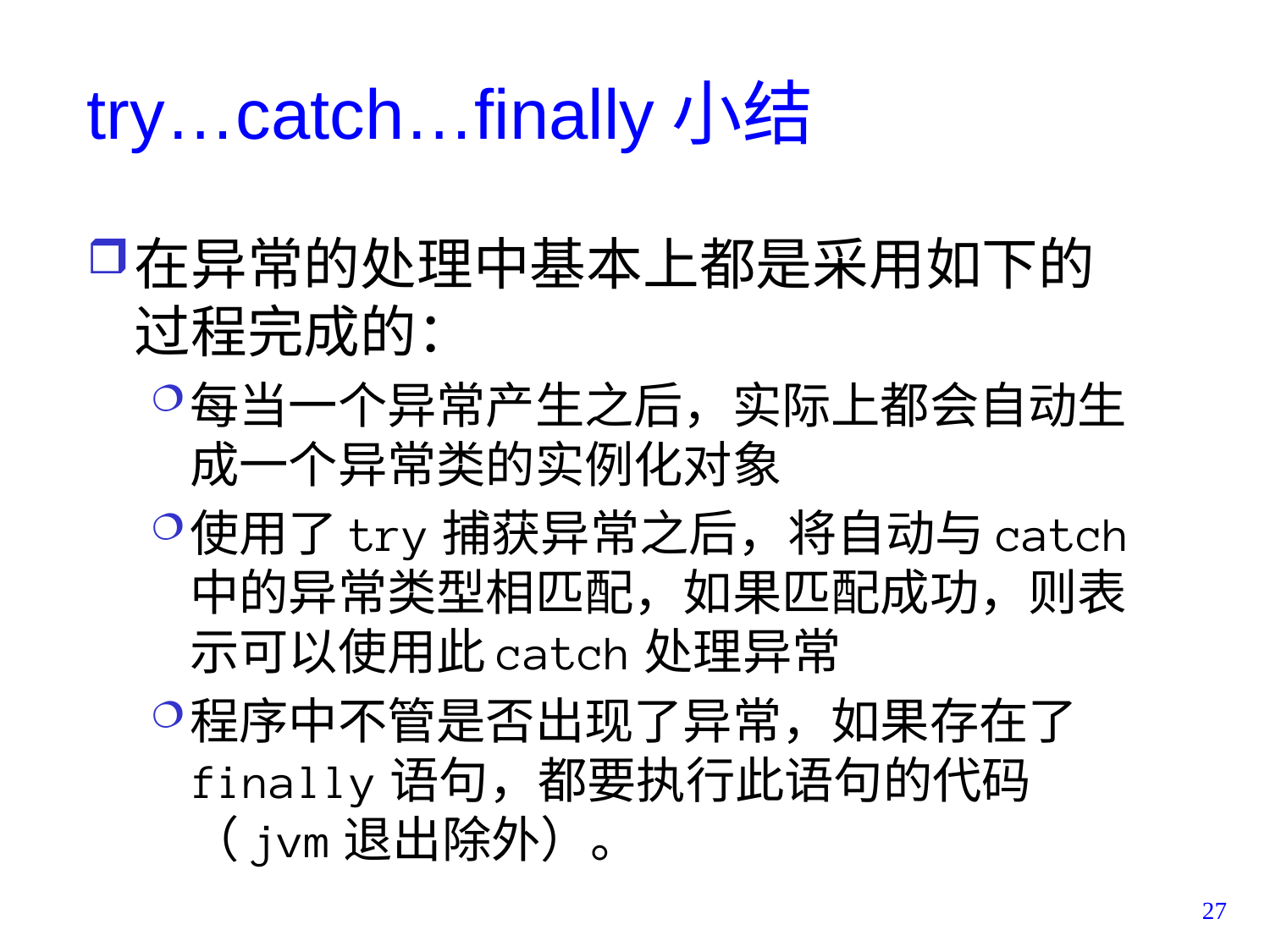

# try…catch…finally小结
在异常的处理中基本上都是采用如下的过程完成的：
每当一个异常产生之后，实际上都会自动生成一个异常类的实例化对象
使用了try捕获异常之后，将自动与catch中的异常类型相匹配，如果匹配成功，则表示可以使用此catch处理异常
程序中不管是否出现了异常，如果存在了finally语句，都要执行此语句的代码（jvm退出除外）。

27